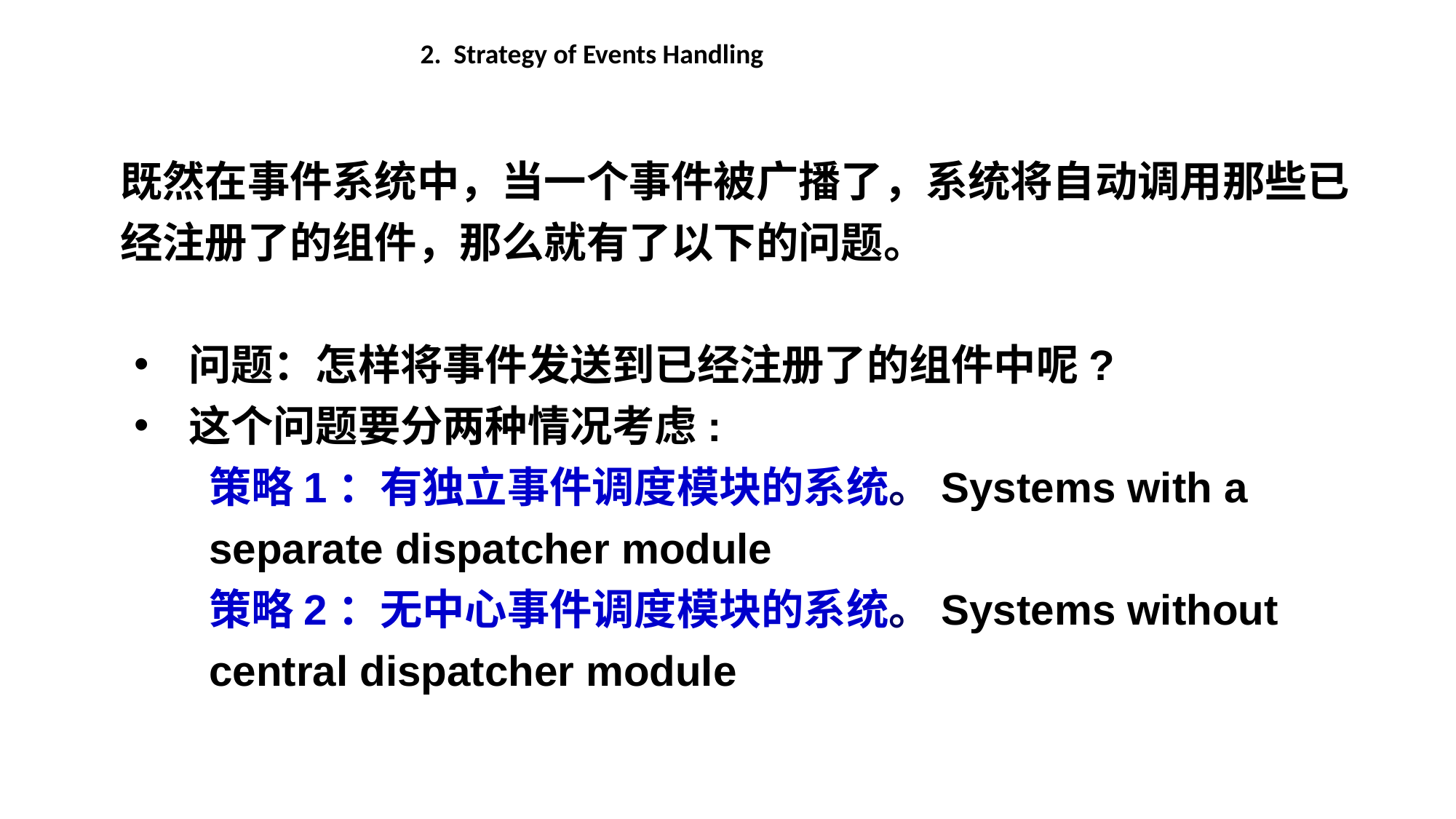

2.  Strategy of Events Handling
既然在事件系统中，当一个事件被广播了，系统将自动调用那些已经注册了的组件，那么就有了以下的问题。

问题：怎样将事件发送到已经注册了的组件中呢?
这个问题要分两种情况考虑:
策略1：有独立事件调度模块的系统。Systems with a separate dispatcher module
策略2：无中心事件调度模块的系统。Systems without central dispatcher module